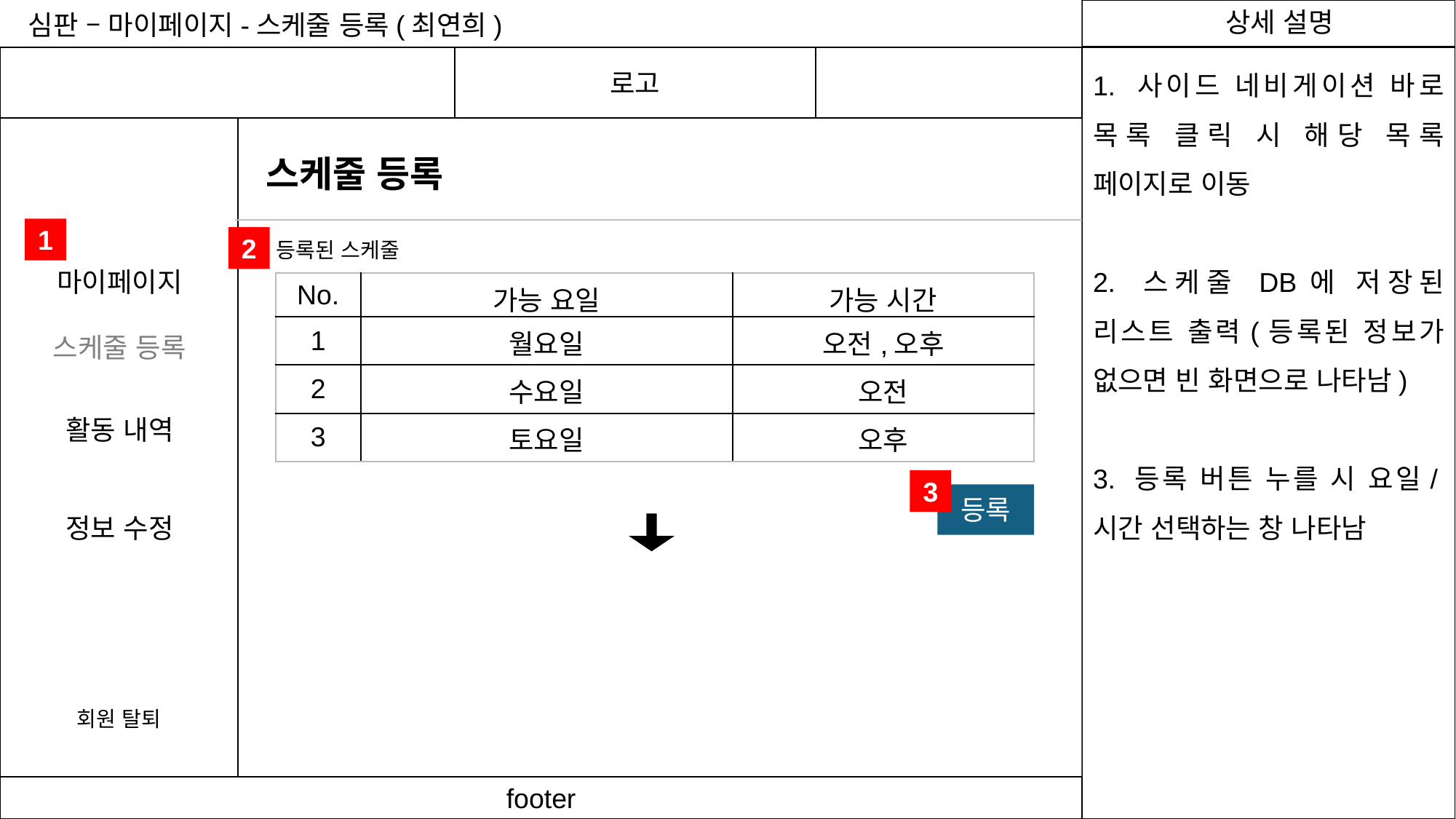

심판 – 마이페이지-스케줄 등록(최연희)
1. 사이드 네비게이션 바로 목록 클릭 시 해당 목록 페이지로 이동

2. 스케줄 DB에 저장된 리스트 출력(등록된 정보가 없으면 빈 화면으로 나타남)

3. 등록 버튼 누를 시 요일/시간 선택하는 창 나타남

로고
스케줄 등록
1

마이페이지

스케줄 등록

활동 내역

정보 수정

2
등록된 스케줄
| No. | 가능 요일 | 가능 시간 |
| --- | --- | --- |
| 1 | 월요일 | 오전,오후 |
| 2 | 수요일 | 오전 |
| 3 | 토요일 | 오후 |

3
등록

회원 탈퇴
footer